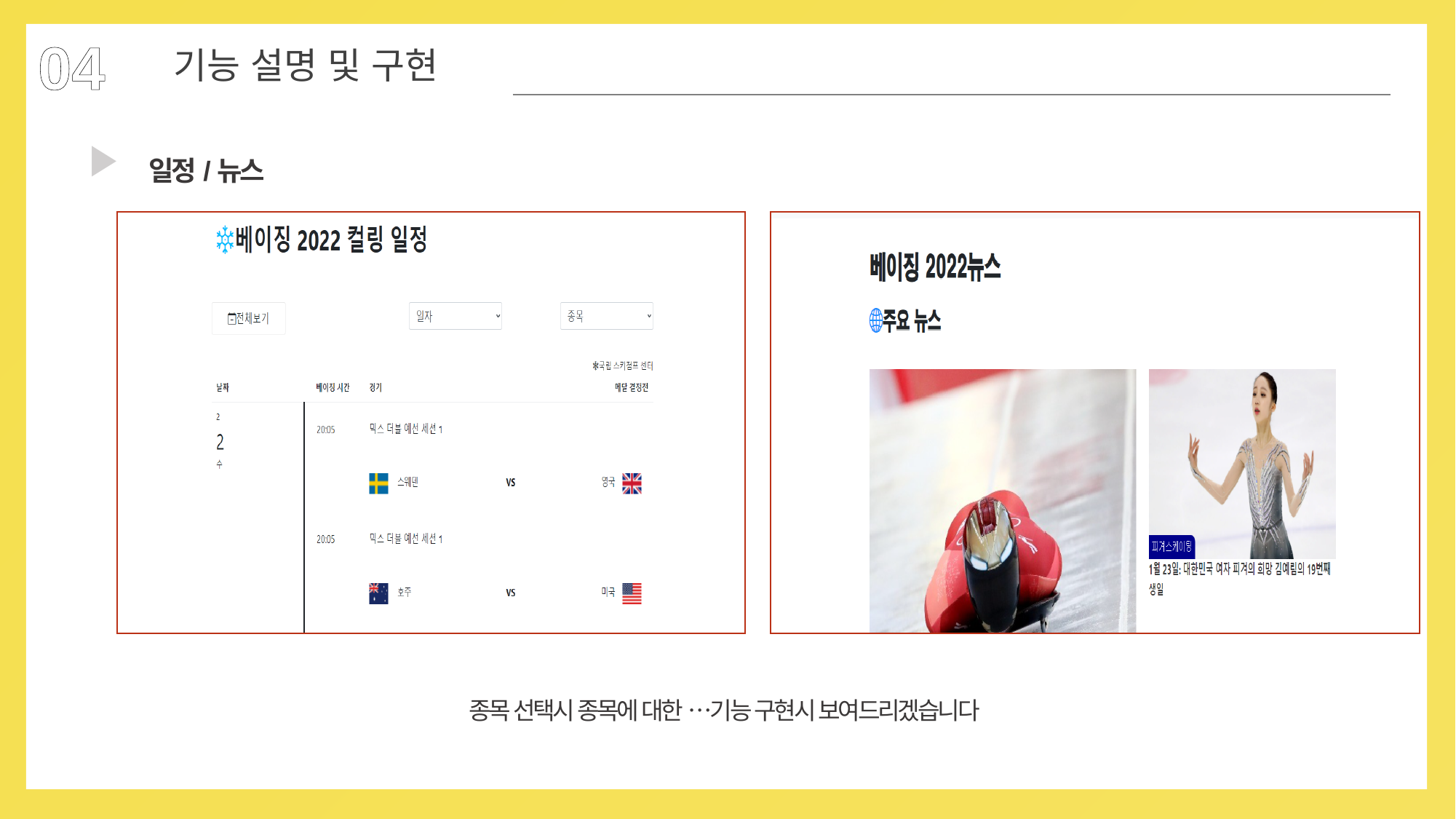

04

기능 설명 및 구현
▶
일정/뉴스

종목 선택시 종목에 대한 …기능 구현시 보여드리겠습니다